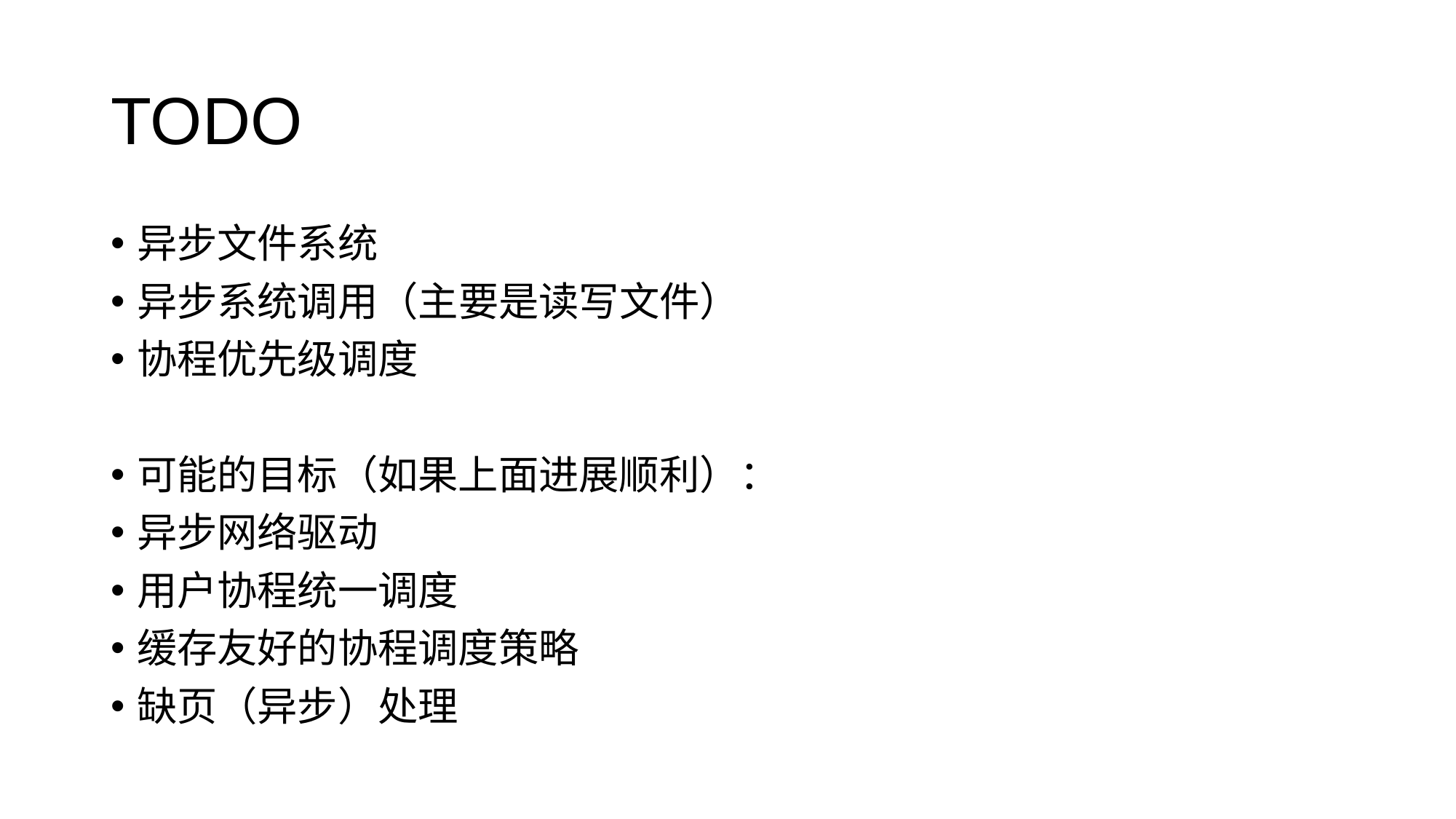

# TODO
异步文件系统
异步系统调用（主要是读写文件）
协程优先级调度

可能的目标（如果上面进展顺利）：
异步网络驱动
用户协程统一调度
缓存友好的协程调度策略
缺页（异步）处理